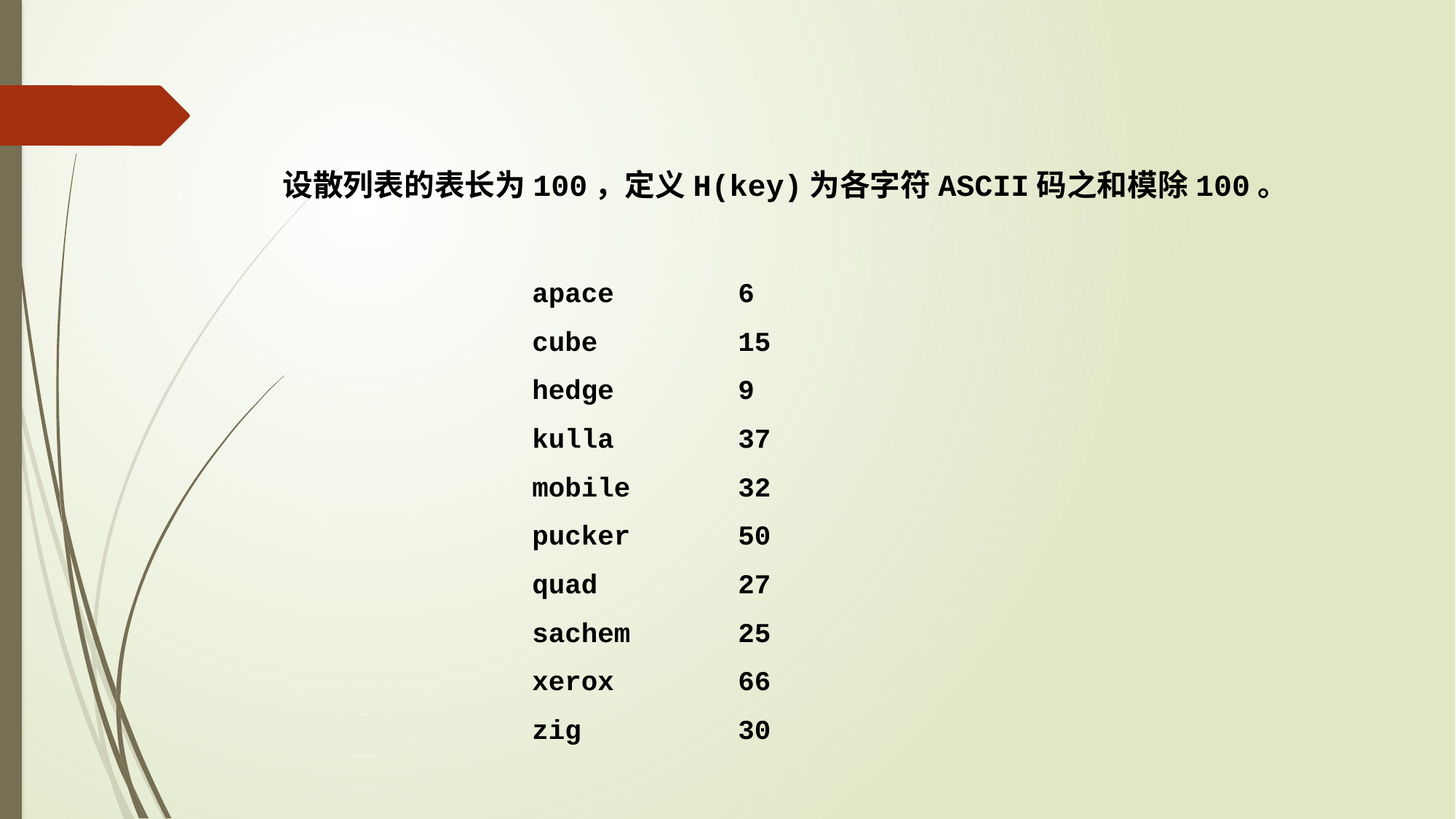

设散列表的表长为100，定义H(key)为各字符ASCII码之和模除100。
apace

cube

hedge

kulla

mobile

pucker

quad

sachem

xerox

zig

6

15

9

37

32

50

27

25

66

30